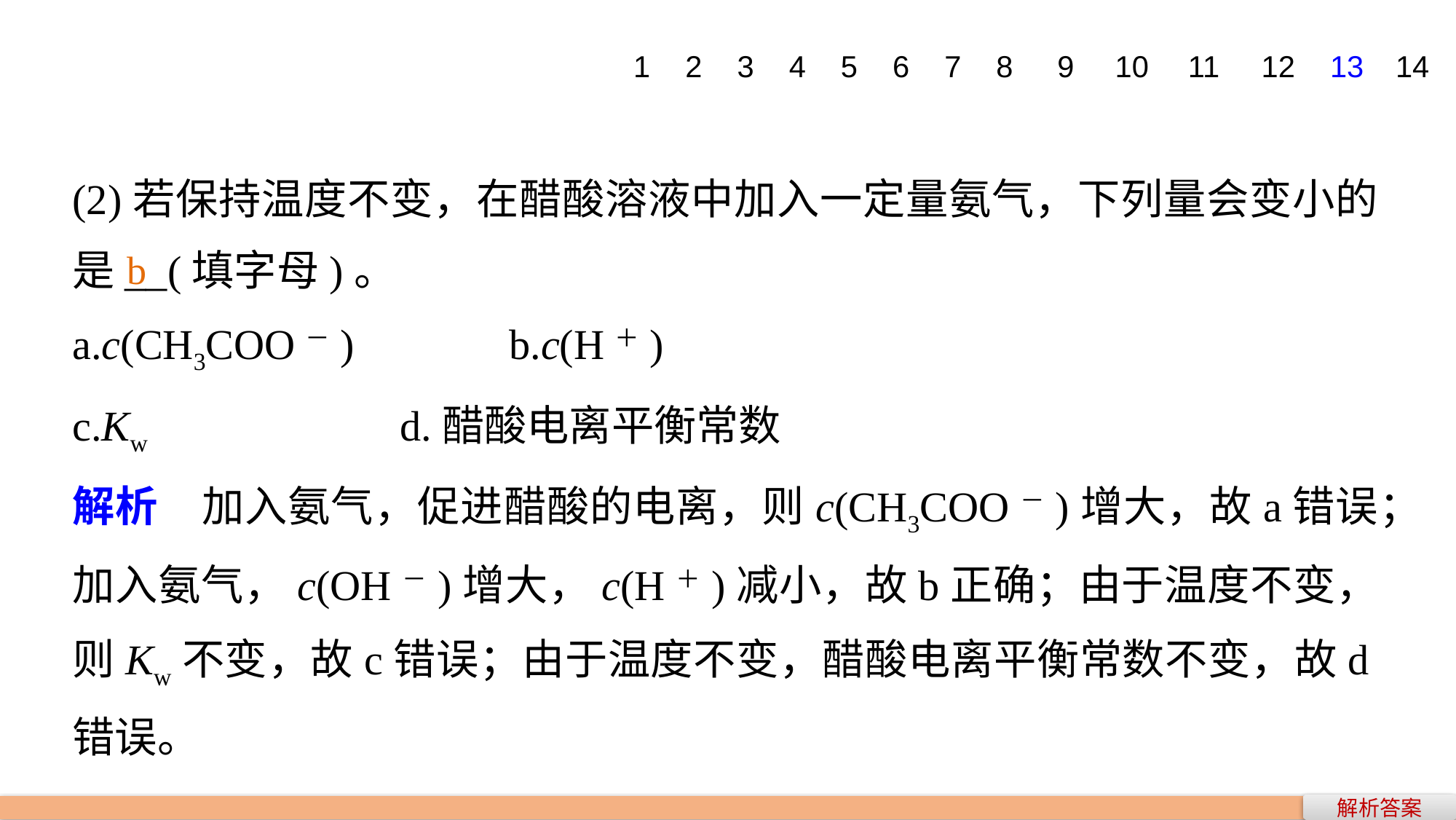

1
2
3
4
5
6
7
8
9
10
11
12
13
14
(2)若保持温度不变，在醋酸溶液中加入一定量氨气，下列量会变小的是__(填字母)。
a.c(CH3COO－)		b.c(H＋)
c.Kw			d.醋酸电离平衡常数
解析　加入氨气，促进醋酸的电离，则c(CH3COO－)增大，故a错误；加入氨气，c(OH－)增大，c(H＋)减小，故b正确；由于温度不变，则Kw不变，故c错误；由于温度不变，醋酸电离平衡常数不变，故d错误。
b
解析答案